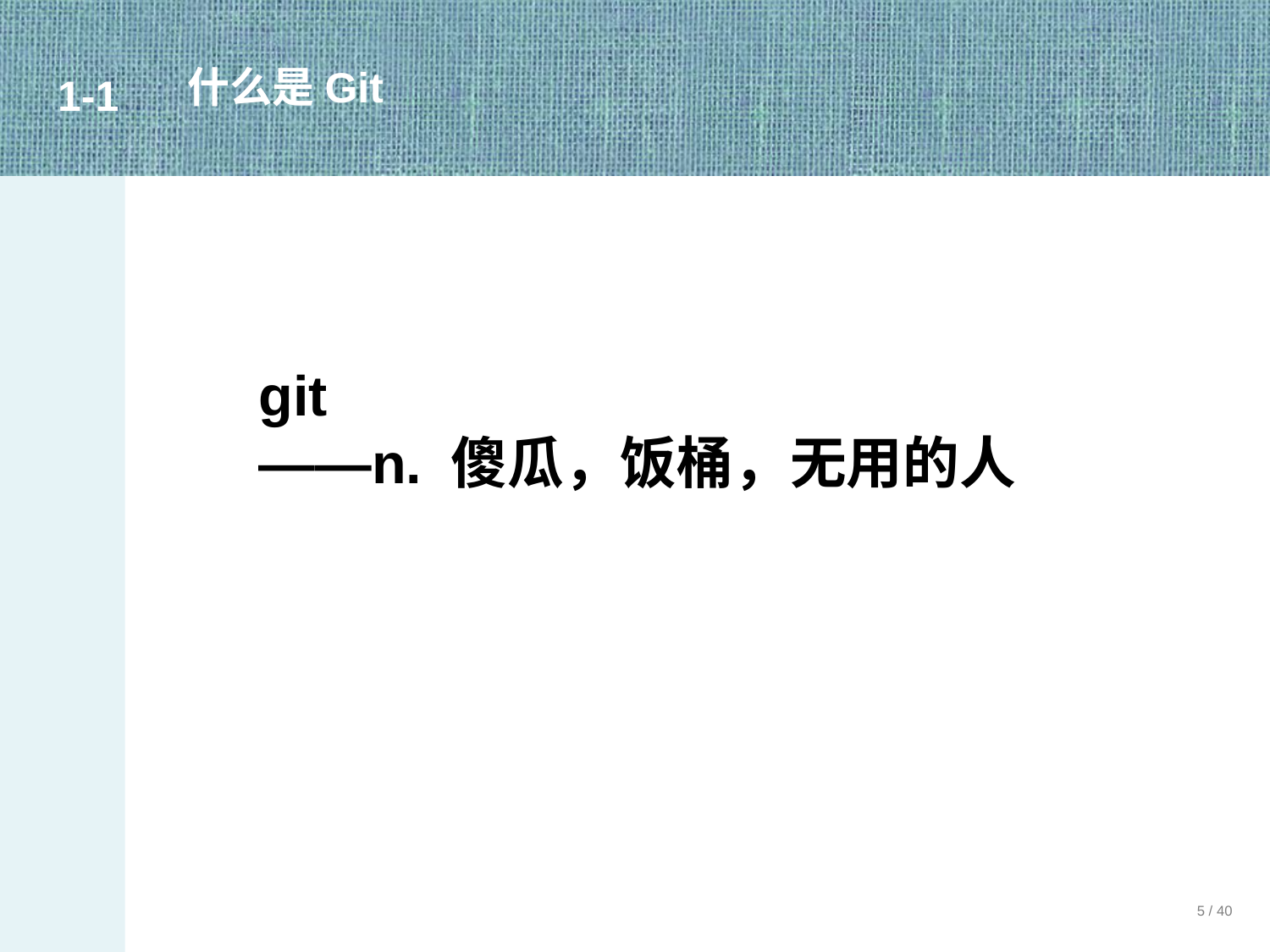

1-1
什么是Git
git
——n. 傻瓜，饭桶，无用的人

5 / 40